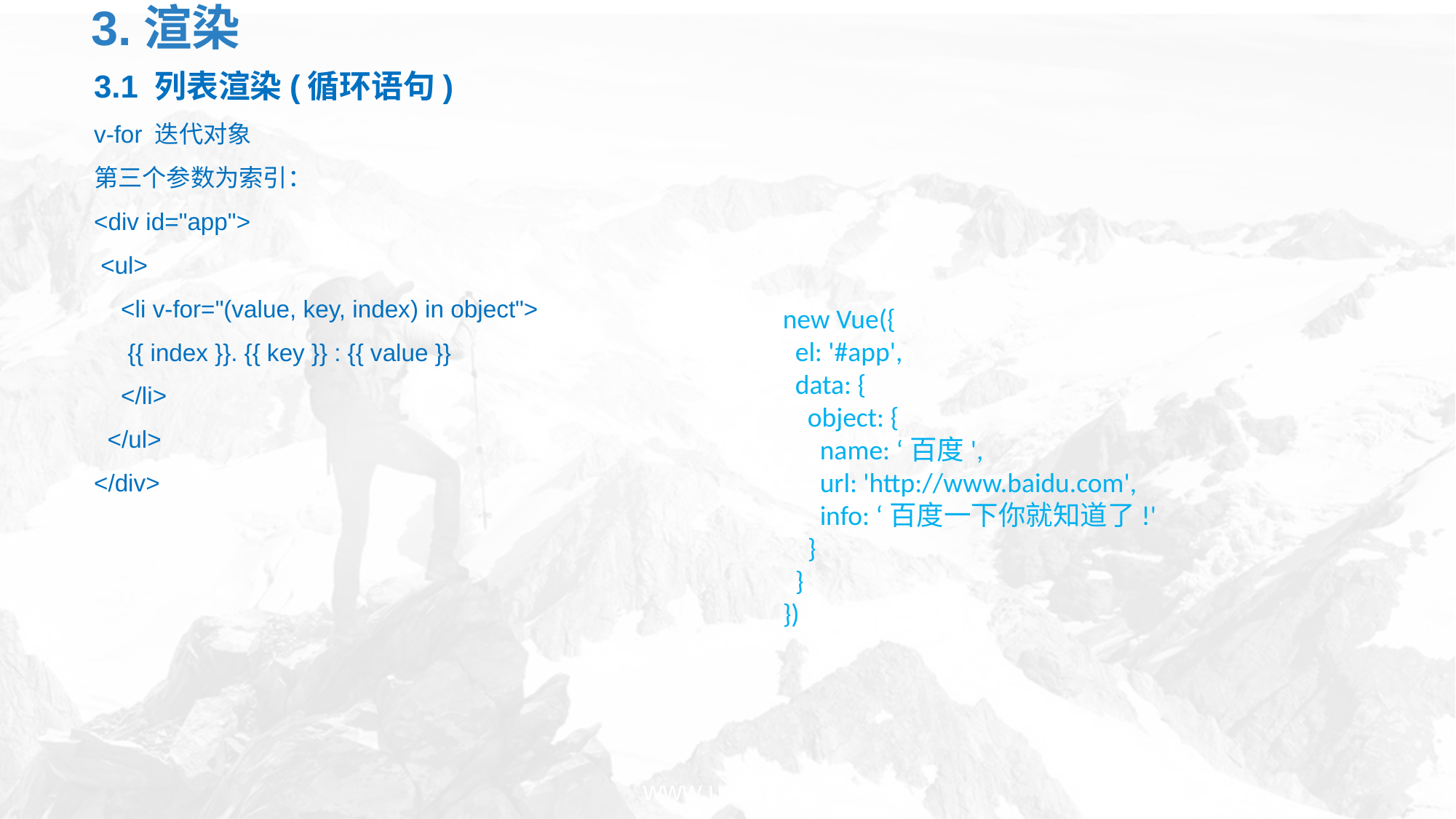

# 3.渲染
3.1 列表渲染(循环语句)
v-for 迭代对象
第三个参数为索引：
<div id="app">
 <ul>
    <li v-for="(value, key, index) in object">
     {{ index }}. {{ key }} : {{ value }}
    </li>
  </ul>
</div>
new Vue({
  el: '#app',
  data: {
    object: {
      name: ‘百度',
      url: 'http://www.baidu.com',
      info: ‘百度一下你就知道了!'
    }
  }
})
www.usian.cn